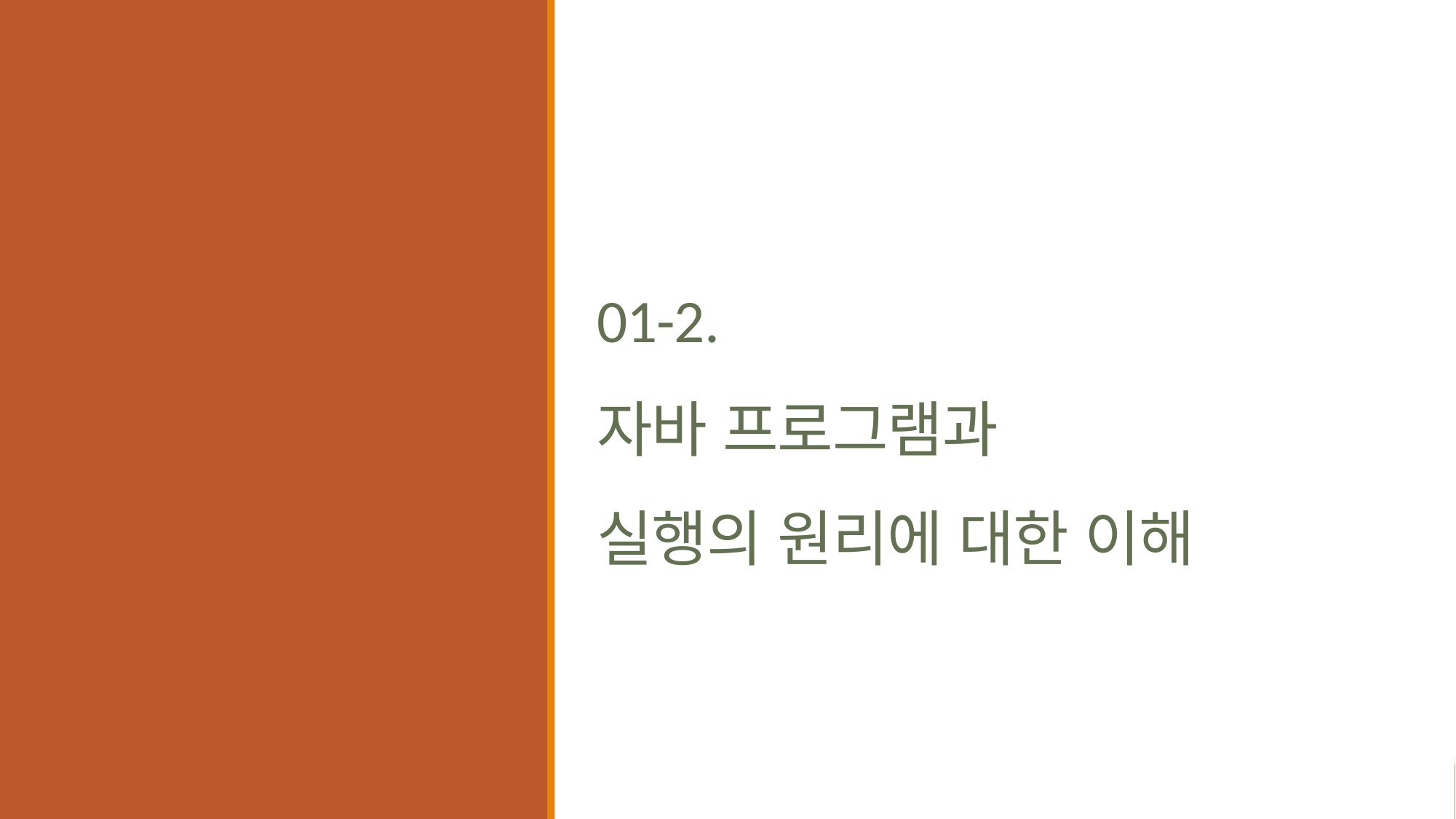

# 01-2. 자바 프로그램과 실행의 원리에 대한 이해